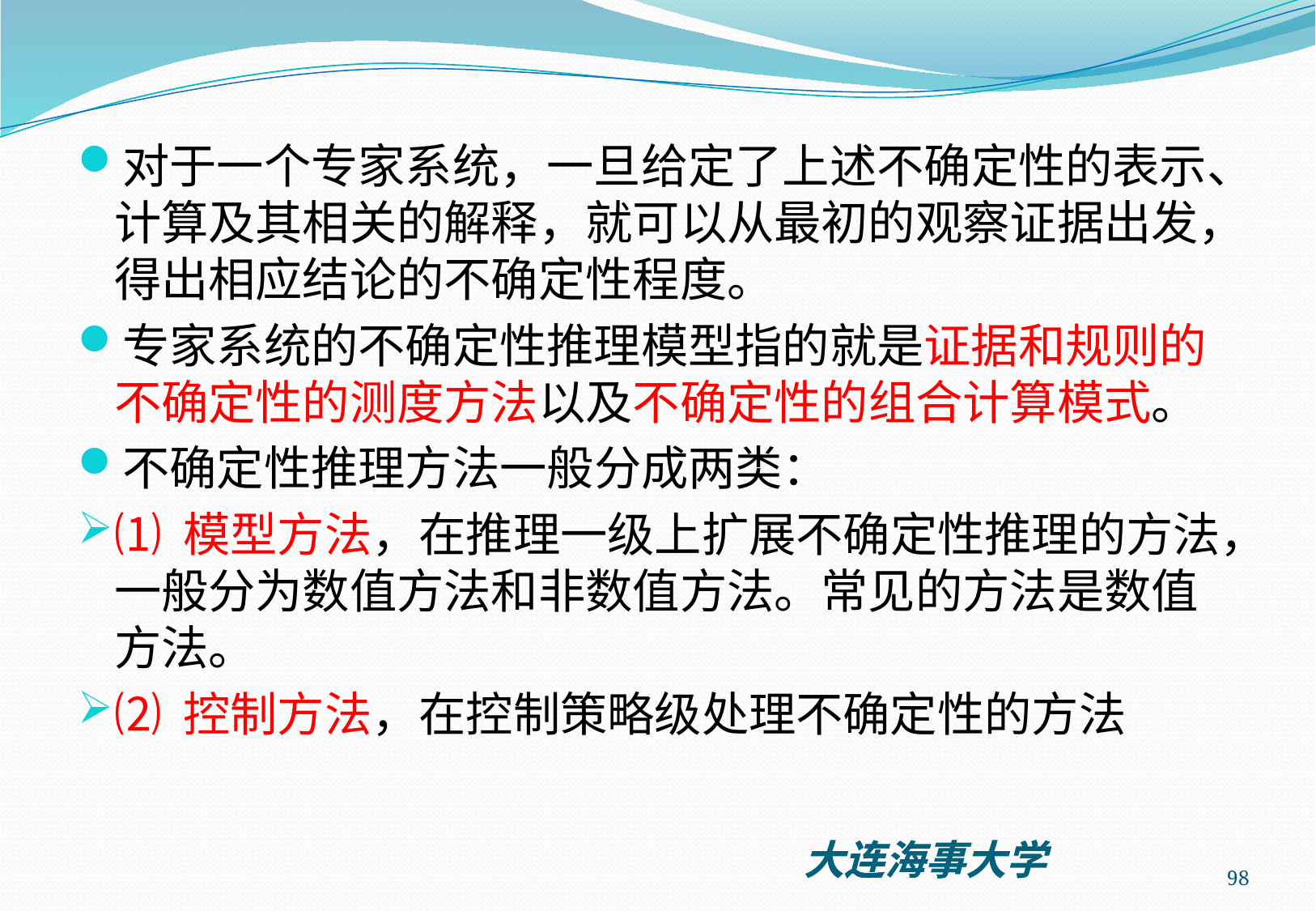

对于一个专家系统，一旦给定了上述不确定性的表示、计算及其相关的解释，就可以从最初的观察证据出发，得出相应结论的不确定性程度。
专家系统的不确定性推理模型指的就是证据和规则的不确定性的测度方法以及不确定性的组合计算模式。
不确定性推理方法一般分成两类：
⑴ 模型方法，在推理一级上扩展不确定性推理的方法，一般分为数值方法和非数值方法。常见的方法是数值方法。
⑵ 控制方法，在控制策略级处理不确定性的方法

98